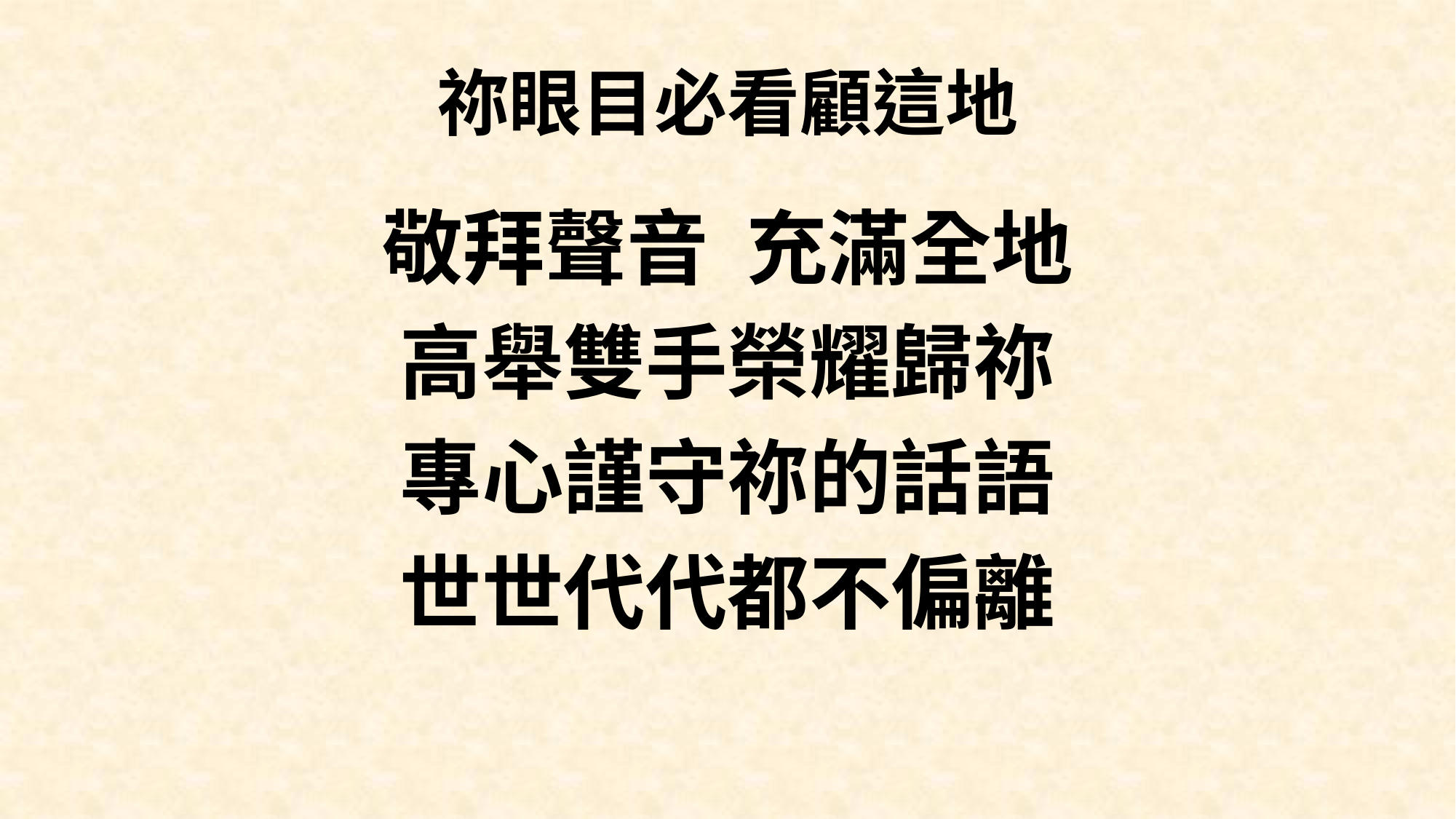

# 祢眼目必看顧這地
敬拜聲音  充滿全地
高舉雙手榮耀歸祢
專心謹守祢的話語
世世代代都不偏離